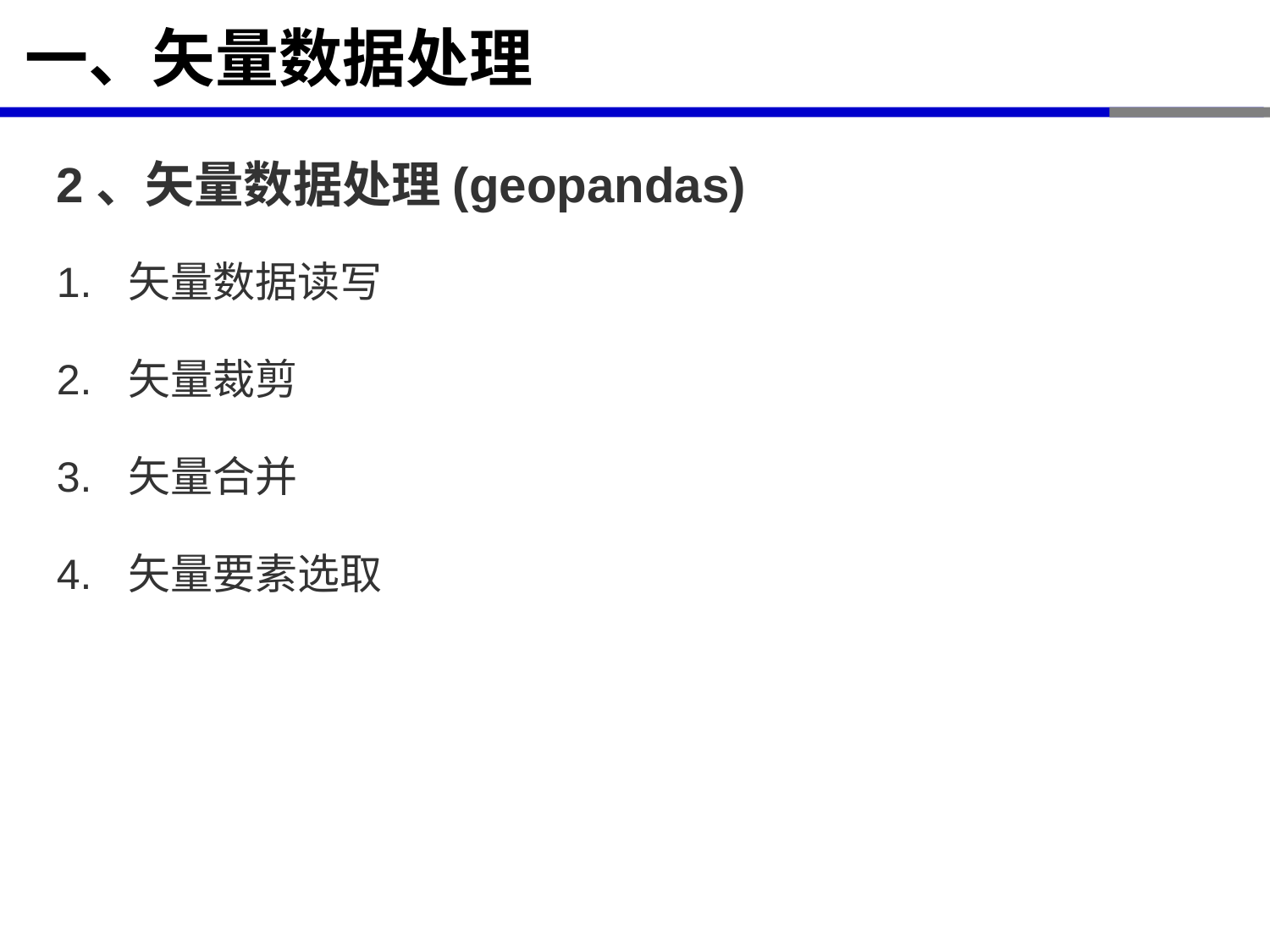

# 一、矢量数据处理
2、矢量数据处理(geopandas)
矢量数据读写
矢量裁剪
矢量合并
矢量要素选取